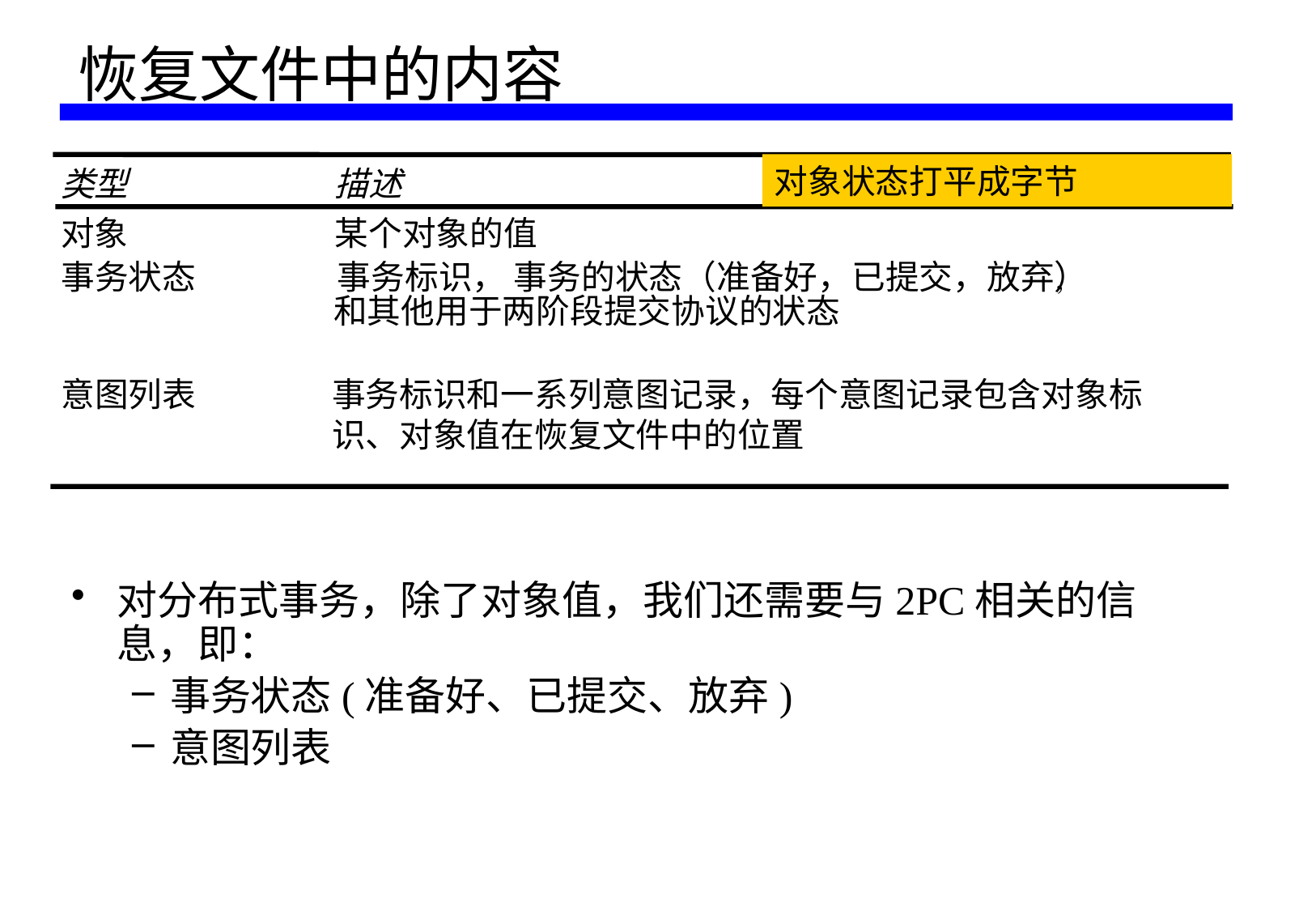

# 恢复文件中的内容
对象状态打平成字节

类型
描述

对象

某个对象的值
事务状态
事务标识， 事务的状态（准备好，已提交，放弃）

,

意图列表

和其他用于两阶段提交协议的状态
事务标识和一系列意图记录，每个意图记录包含对象标识、对象值在恢复文件中的位置
对分布式事务，除了对象值，我们还需要与2PC相关的信息，即：
事务状态(准备好、已提交、放弃)
意图列表